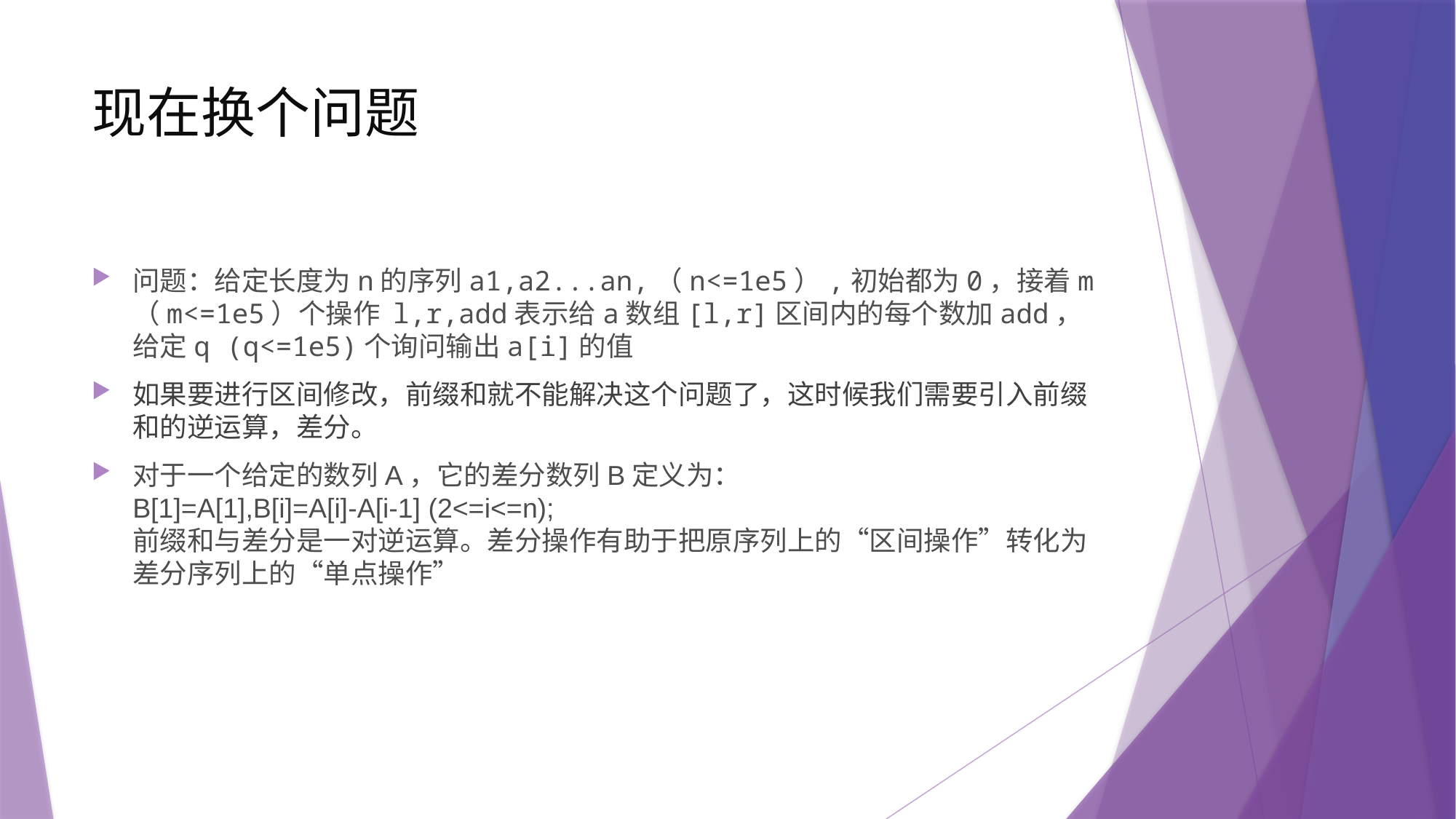

# 现在换个问题
问题：给定长度为n的序列a1,a2...an,（n<=1e5）,初始都为0，接着m （m<=1e5）个操作 l,r,add表示给a数组[l,r]区间内的每个数加add，给定q (q<=1e5)个询问输出a[i]的值
如果要进行区间修改，前缀和就不能解决这个问题了，这时候我们需要引入前缀和的逆运算，差分。
对于一个给定的数列A，它的差分数列B定义为：
B[1]=A[1],B[i]=A[i]-A[i-1] (2<=i<=n);
前缀和与差分是一对逆运算。差分操作有助于把原序列上的“区间操作”转化为差分序列上的“单点操作”